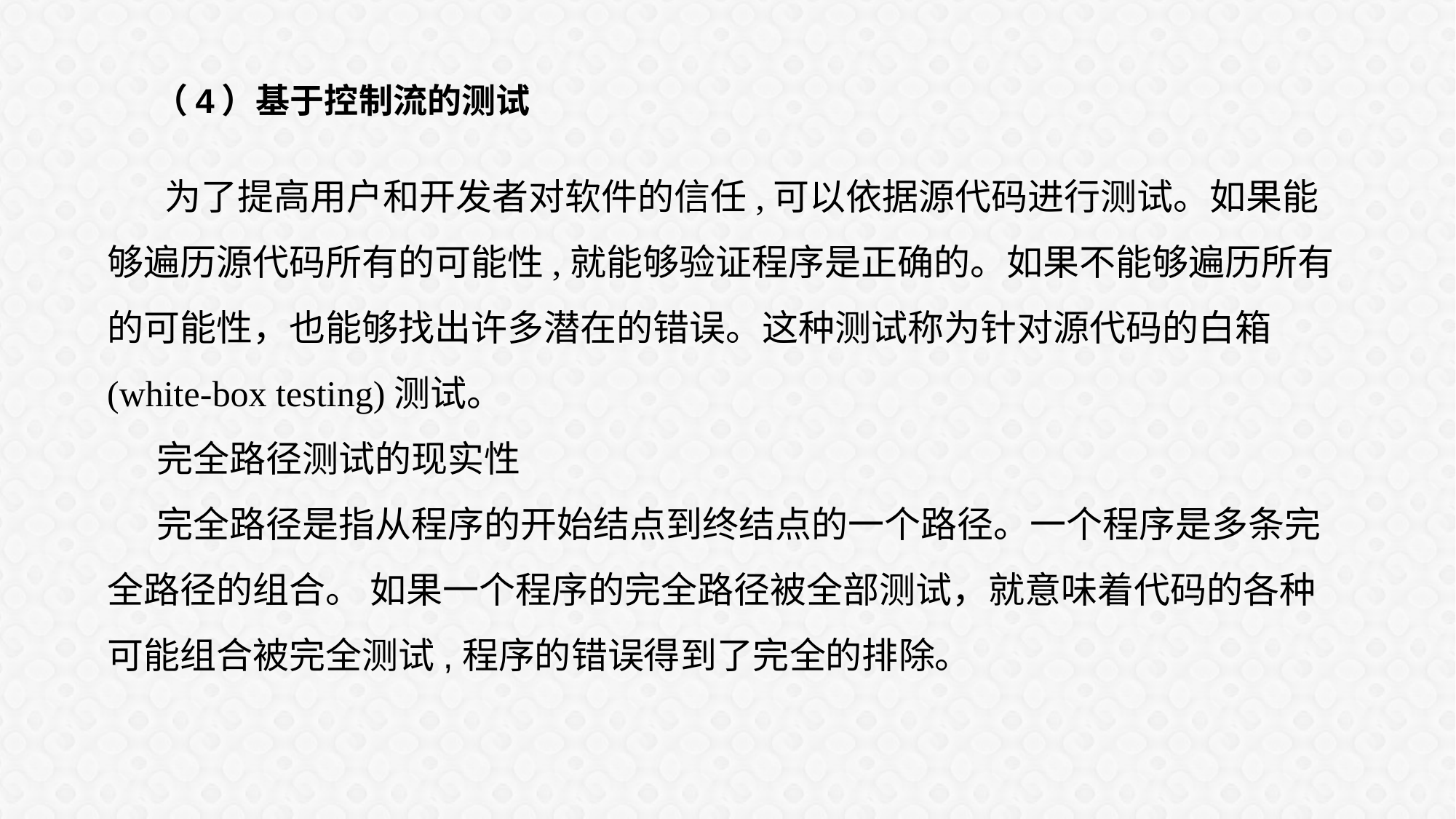

# （4）基于控制流的测试
      为了提高用户和开发者对软件的信任,可以依据源代码进行测试。如果能够遍历源代码所有的可能性,就能够验证程序是正确的。如果不能够遍历所有的可能性，也能够找出许多潜在的错误。这种测试称为针对源代码的白箱(white-box testing)测试。
     完全路径测试的现实性
     完全路径是指从程序的开始结点到终结点的一个路径。一个程序是多条完全路径的组合。 如果一个程序的完全路径被全部测试，就意味着代码的各种可能组合被完全测试,程序的错误得到了完全的排除。